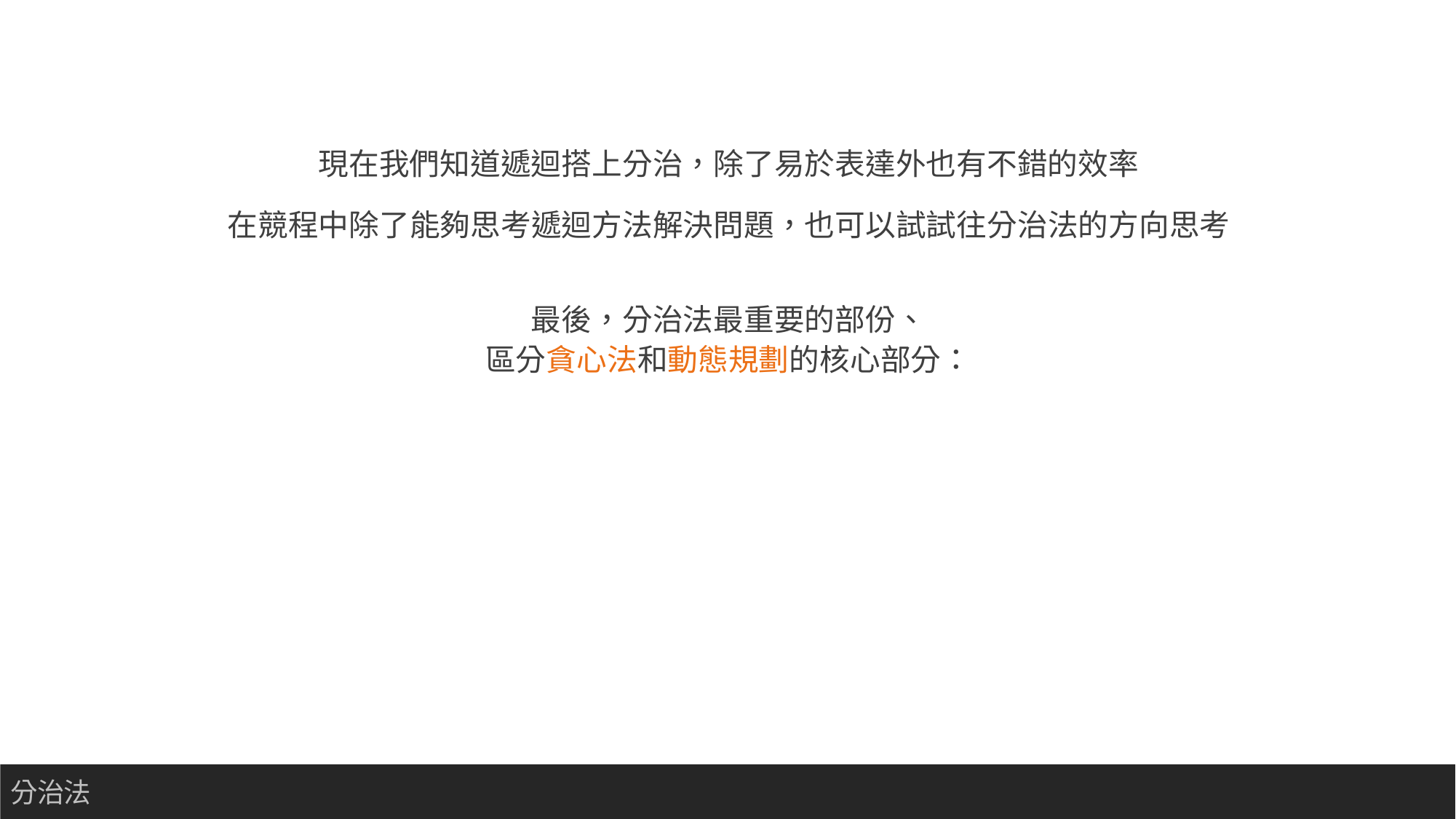

現在我們知道遞迴搭上分治，除了易於表達外也有不錯的效率
在競程中除了能夠思考遞迴方法解決問題，也可以試試往分治法的方向思考
最後，分治法最重要的部份、
區分貪心法和動態規劃的核心部分：
分治法